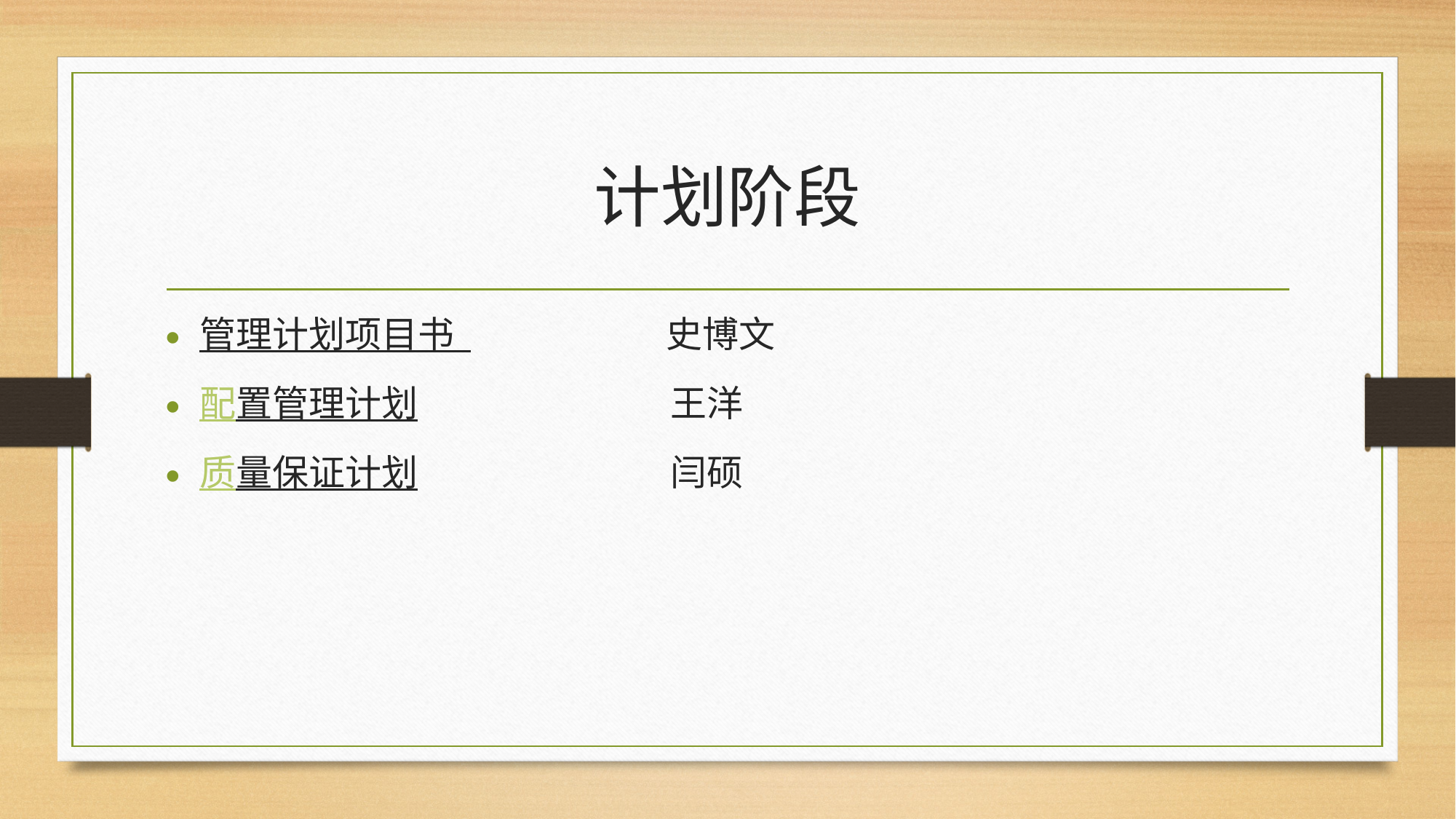

# 计划阶段
管理计划项目书                          史博文
配置管理计划                               王洋
质量保证计划                               闫硕